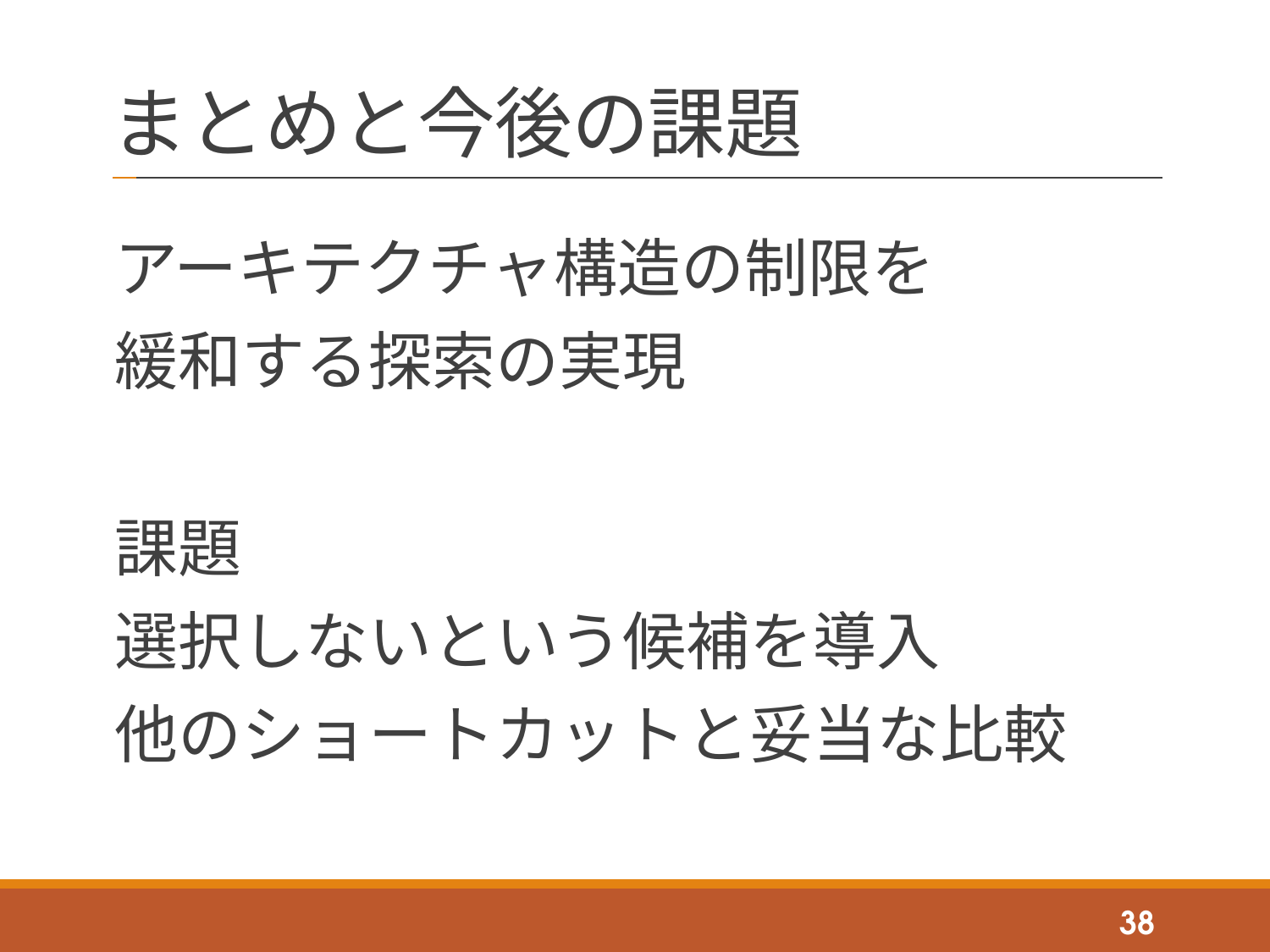

# まとめと今後の課題
アーキテクチャ構造の制限を
緩和する探索の実現

課題
選択しないという候補を導入
他のショートカットと妥当な比較
38